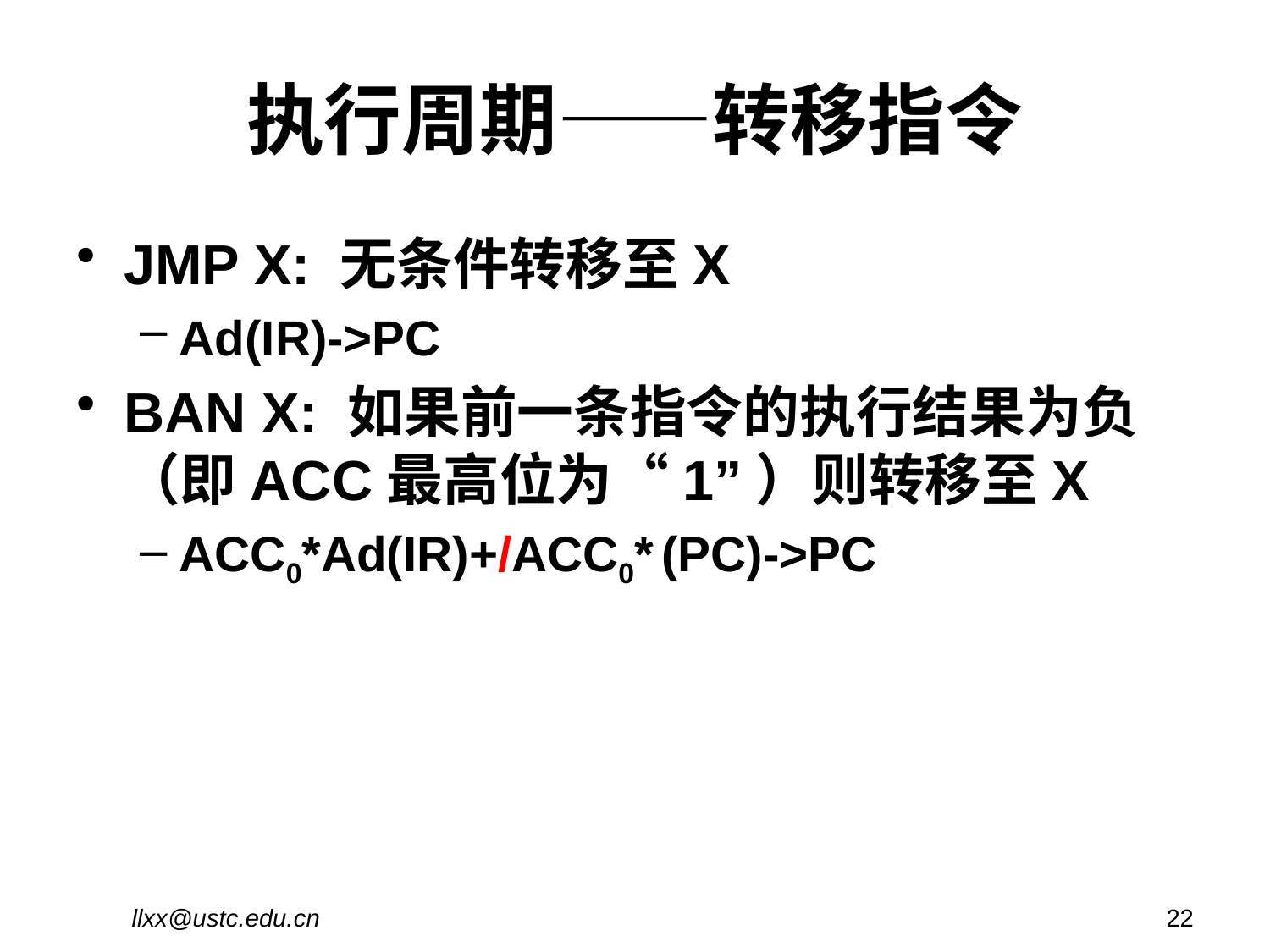

# 执行周期——转移指令
JMP X: 无条件转移至X
Ad(IR)->PC
BAN X: 如果前一条指令的执行结果为负（即ACC最高位为“1”）则转移至X
ACC0*Ad(IR)+/ACC0* (PC)->PC
llxx@ustc.edu.cn
22